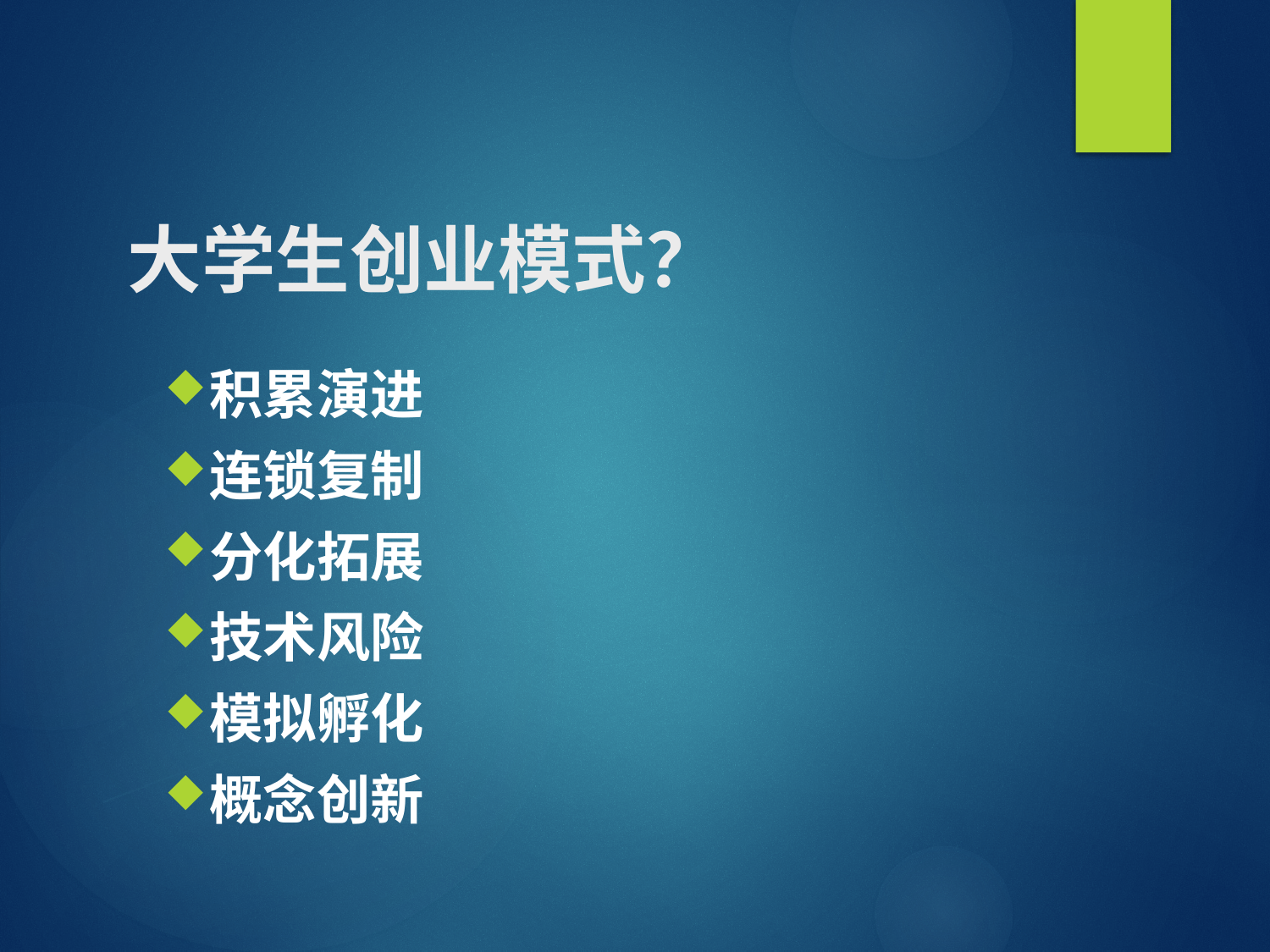

# 大学生创业模式？
积累演进
连锁复制
分化拓展
技术风险
模拟孵化
概念创新